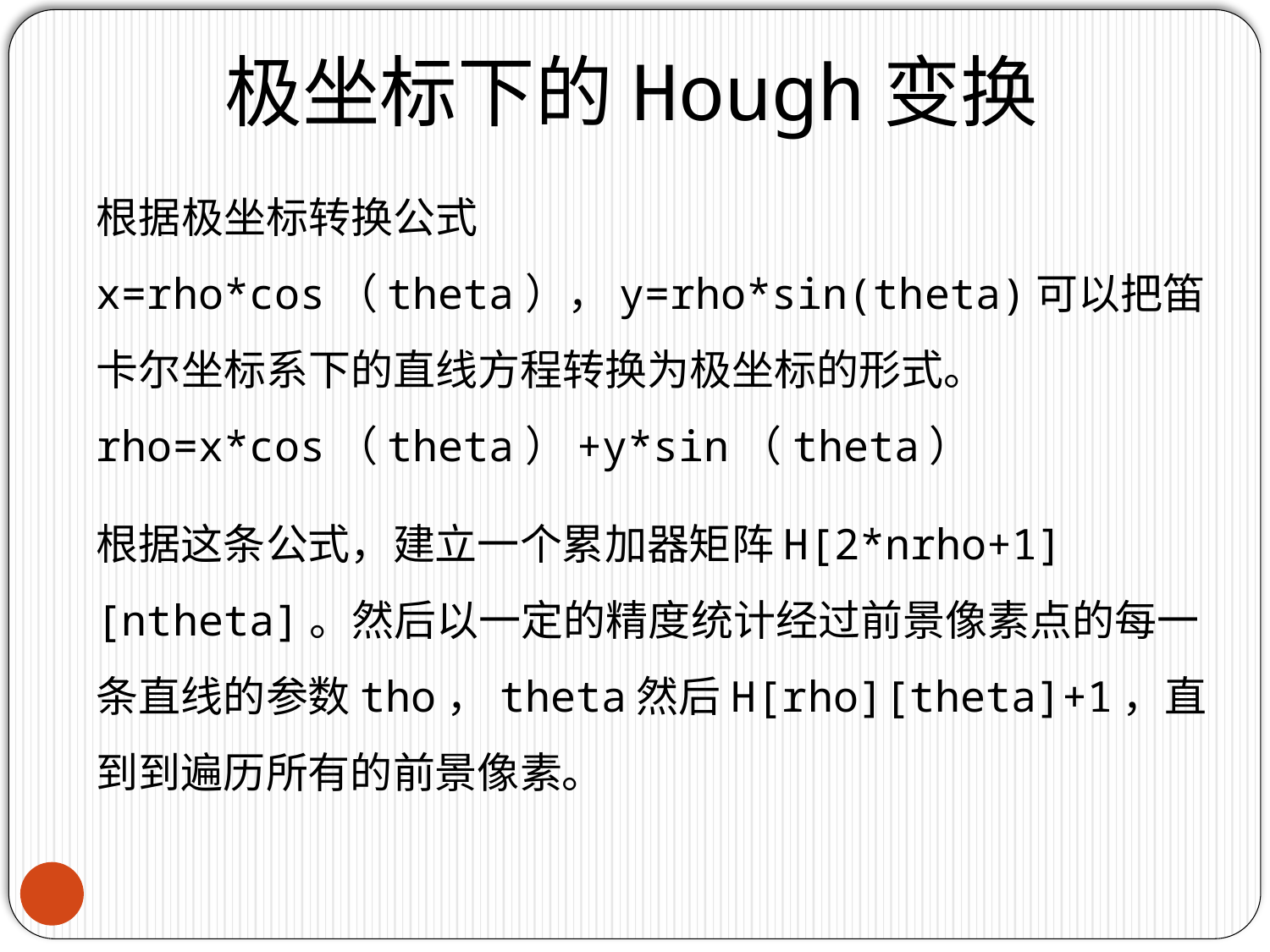

极坐标下的Hough变换
根据极坐标转换公式 x=rho*cos（theta），y=rho*sin(theta)可以把笛卡尔坐标系下的直线方程转换为极坐标的形式。
rho=x*cos（theta）+y*sin（theta）

根据这条公式，建立一个累加器矩阵H[2*nrho+1][ntheta]。然后以一定的精度统计经过前景像素点的每一条直线的参数tho，theta然后H[rho][theta]+1，直到到遍历所有的前景像素。

8